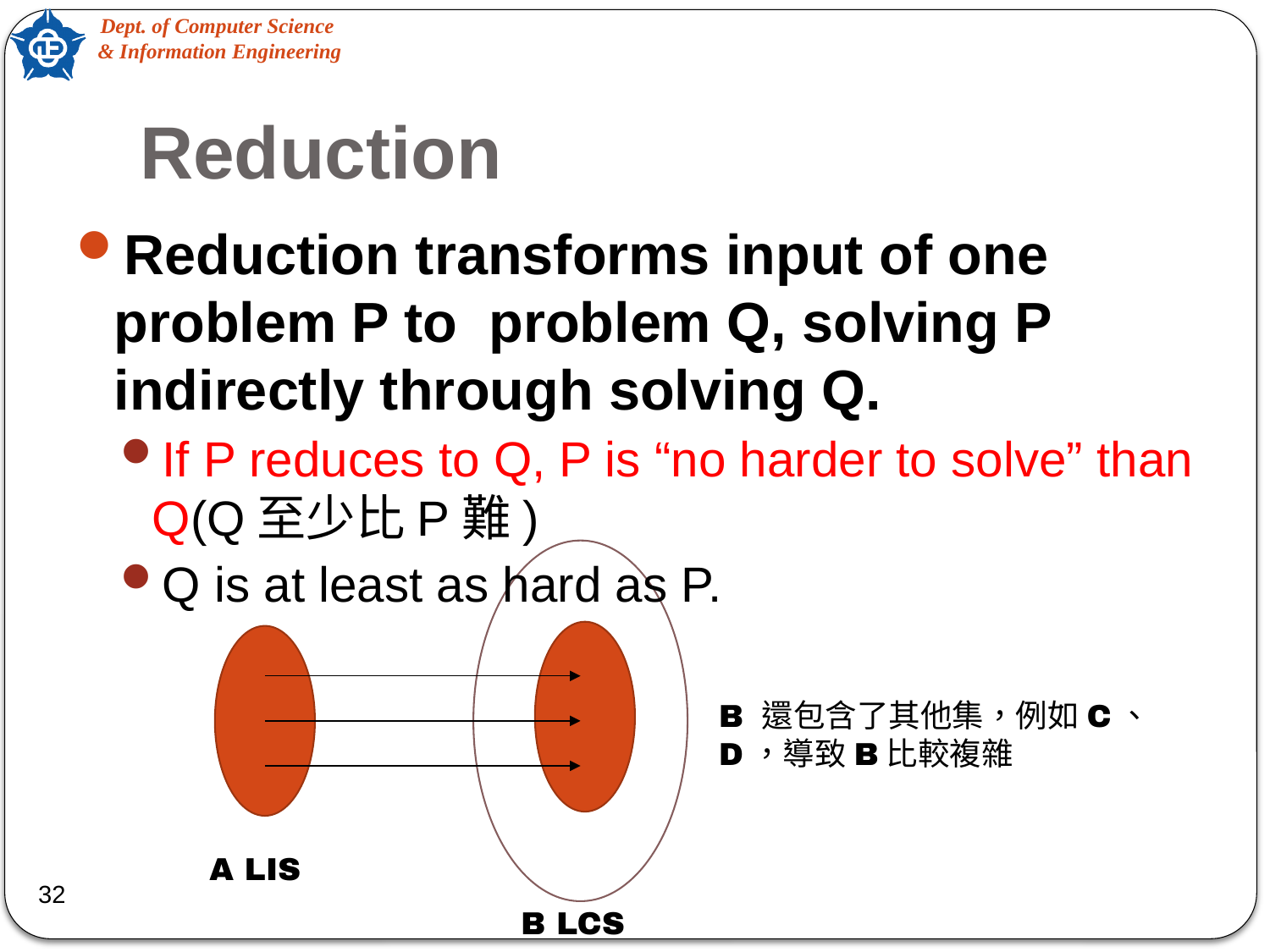

# Reduction
Reduction transforms input of one problem P to  problem Q, solving P indirectly through solving Q.
If P reduces to Q, P is “no harder to solve” than Q(Q至少比P難)
Q is at least as hard as P.

B 還包含了其他集，例如C、D，導致B比較複雜
A LIS
32
B LCS